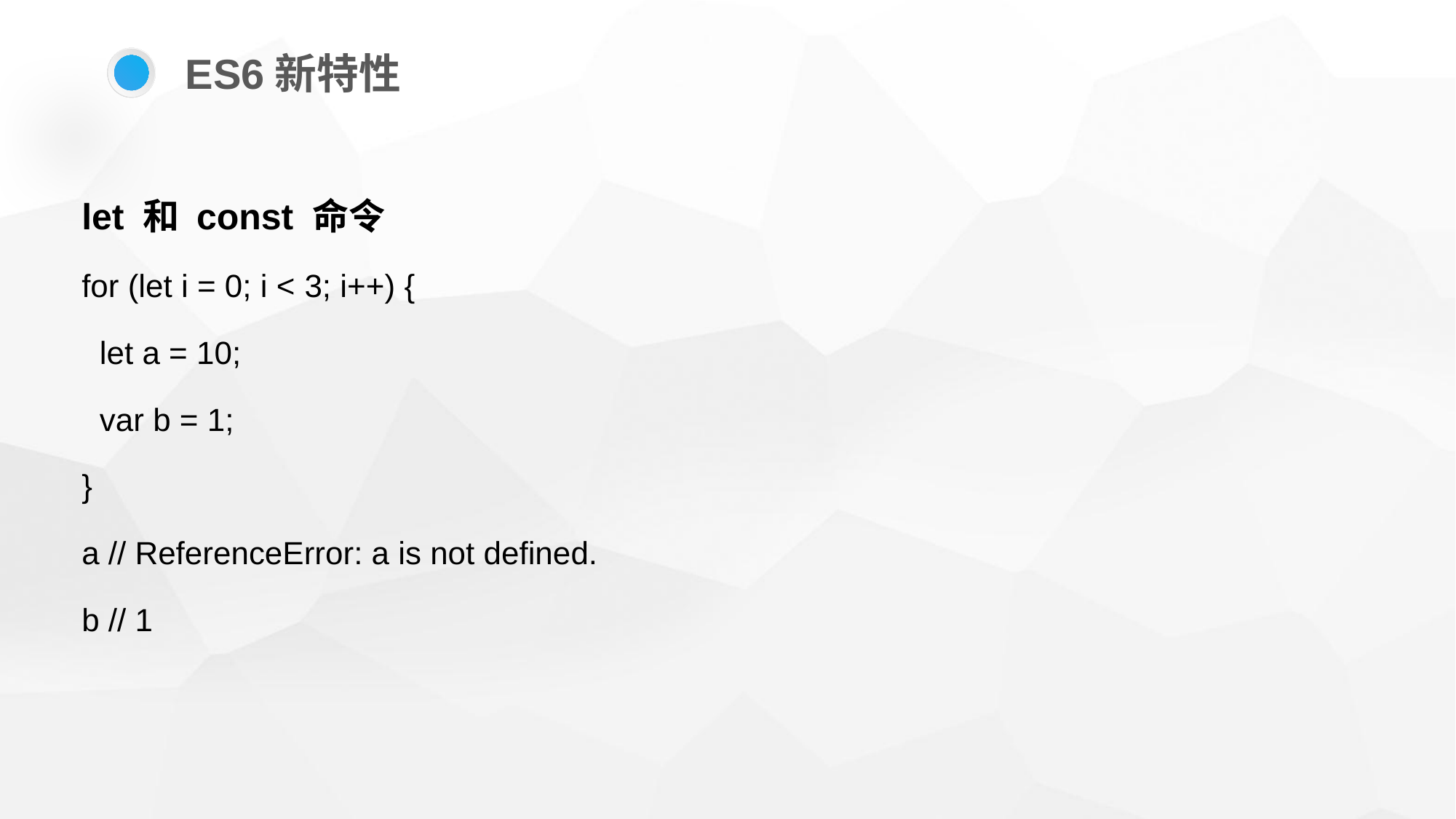

ES6新特性

let 和 const 命令
for (let i = 0; i < 3; i++) {
  let a = 10;
  var b = 1;
}
a // ReferenceError: a is not defined.
b // 1